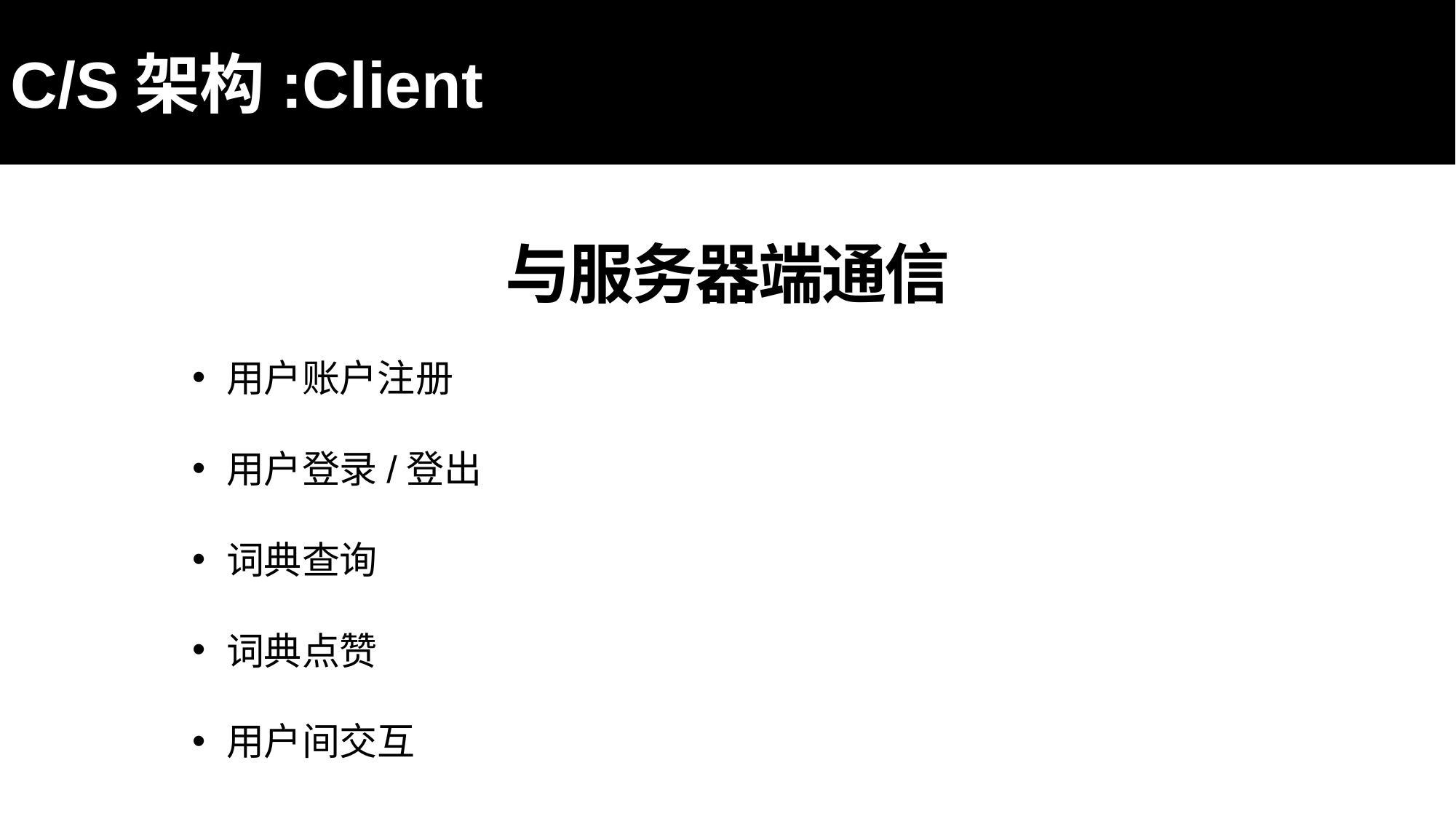

C/S架构:Client
与服务器端通信
用户账户注册

用户登录/登出

词典查询

词典点赞

用户间交互